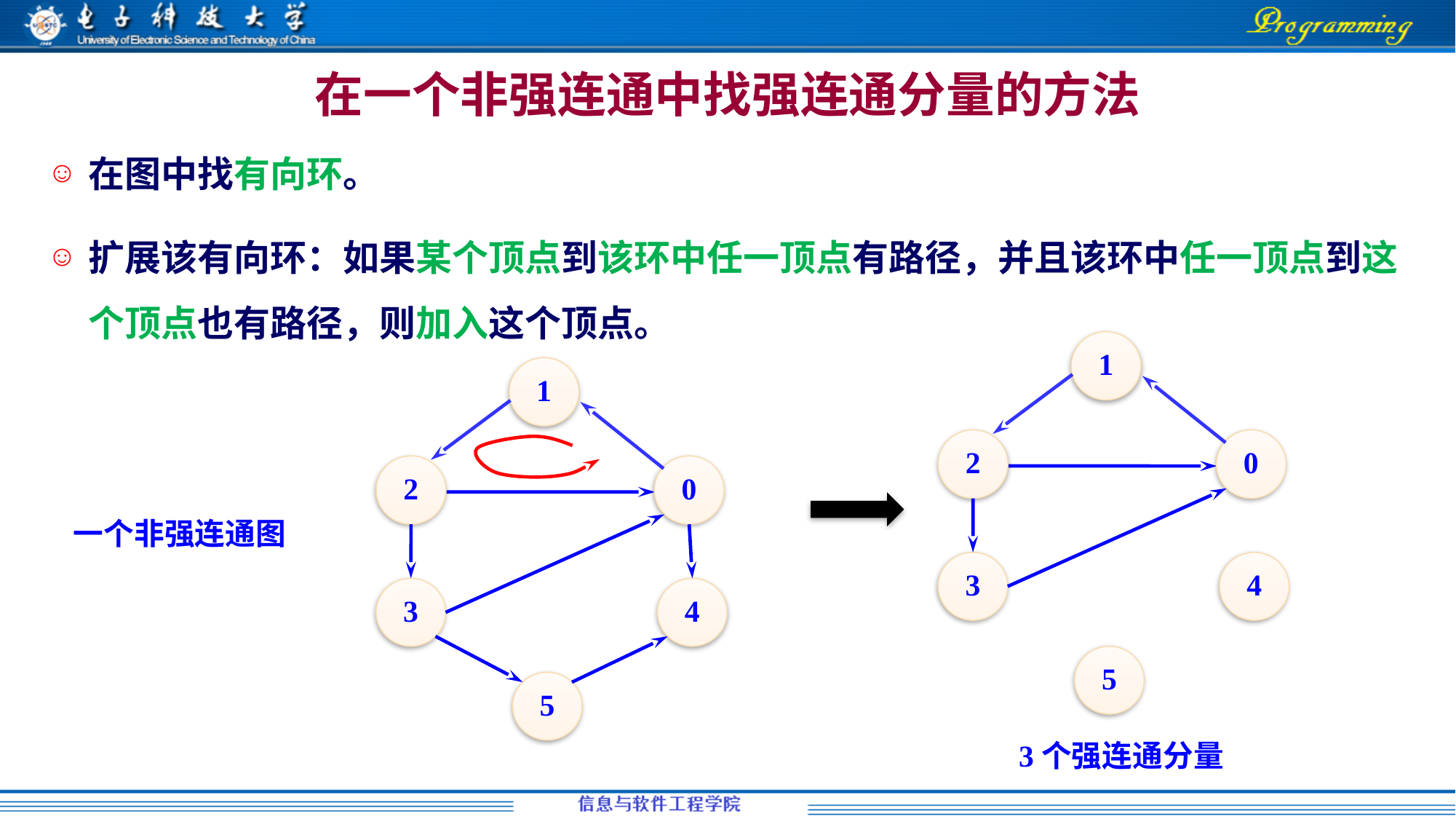

# 在一个非强连通中找强连通分量的方法
在图中找有向环。
扩展该有向环：如果某个顶点到该环中任一顶点有路径，并且该环中任一顶点到这个顶点也有路径，则加入这个顶点。
1

2
0

3
4
5
3个强连通分量
1

2
0

一个非强连通图
3
4
5